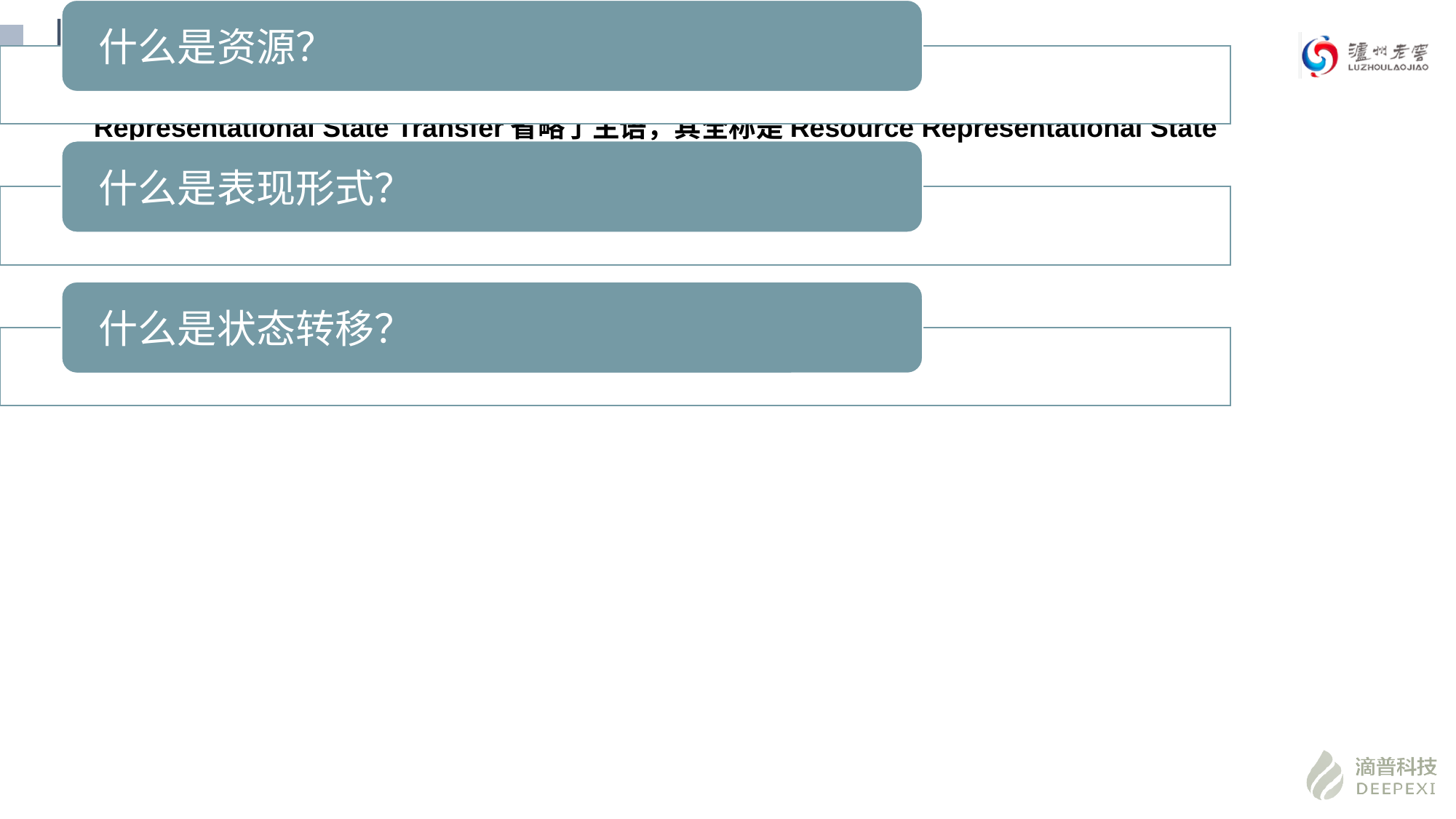

# REST的含义
Representational State Transfer省略了主语，其全称是Resource Representational State Transfer，翻译过来就是“资源以某种表现形式进行状态转移”。

什么是资源？

什么是表现形式？

什么是状态转移？